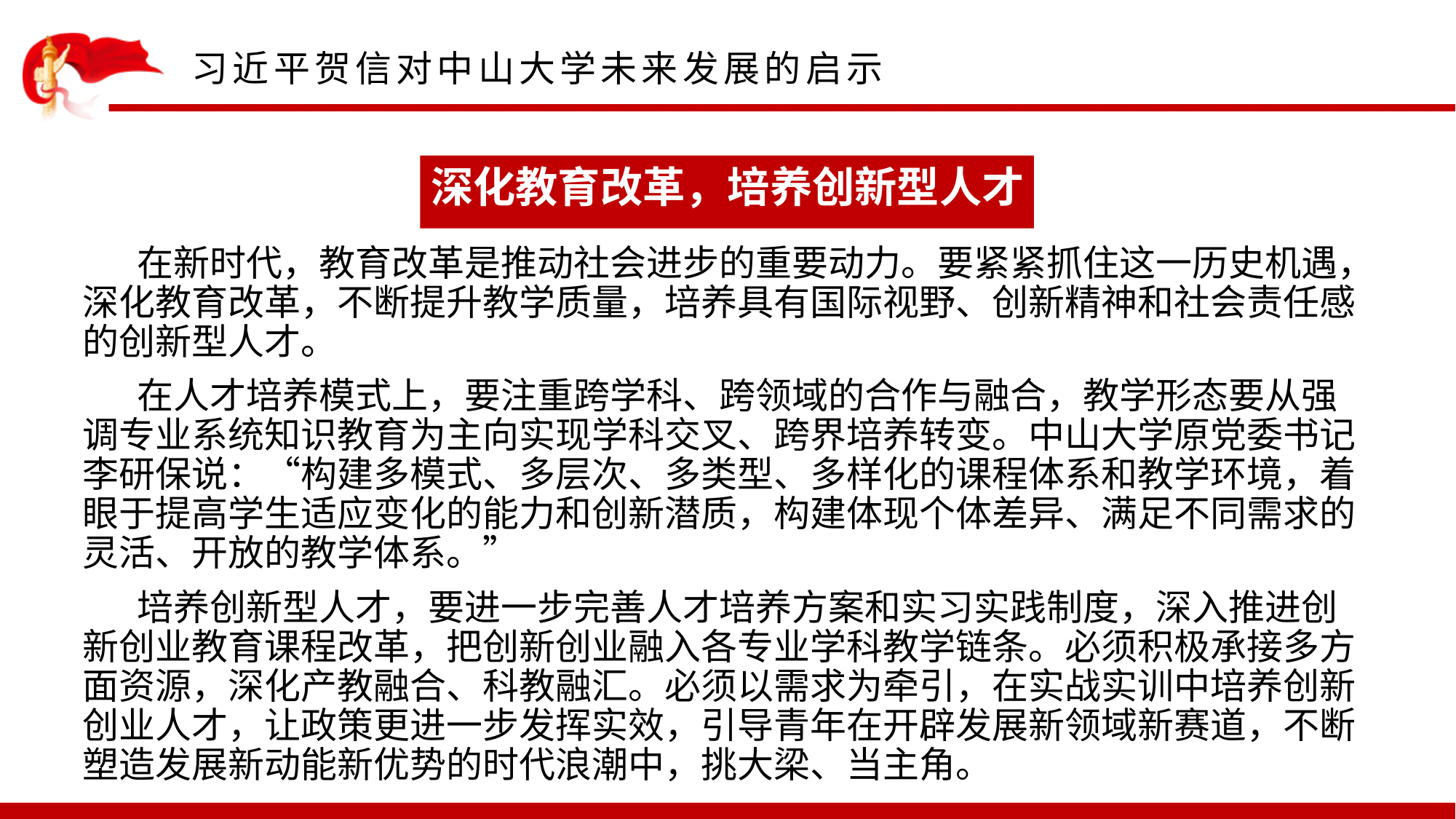

深化教育改⾰，培养创新型⼈才
在新时代，教育改⾰是推动社会进步的重要动⼒。要紧紧抓住这⼀历史机遇，深化教育改⾰，不断提升教学质量，培养具有国际视野、创新精神和社会责任感的创新型⼈才。
在⼈才培养模式上，要注重跨学科、跨领域的合作与融合，教学形态要从强调专业系统知识教育为主向实现学科交叉、跨界培养转变。中⼭⼤学原党委书记李研保说：“构建多模式、多层次、多类型、多样化的课程体系和教学环境，着眼于提⾼学⽣适应变化的能⼒和创新潜质，构建体现个体差异、满⾜不同需求的灵活、开放的教学体系。”
培养创新型⼈才，要进⼀步完善⼈才培养⽅案和实习实践制度，深⼊推进创新创业教育课程改⾰，把创新创业融⼊各专业学科教学链条。必须积极承接多⽅⾯资源，深化产教融合、科教融汇。必须以需求为牵引，在实战实训中培养创新创业⼈才，让政策更进⼀步发挥实效，引导⻘年在开辟发展新领域新赛道，不断塑造发展新动能新优势的时代浪潮中，挑⼤梁、当主⻆。